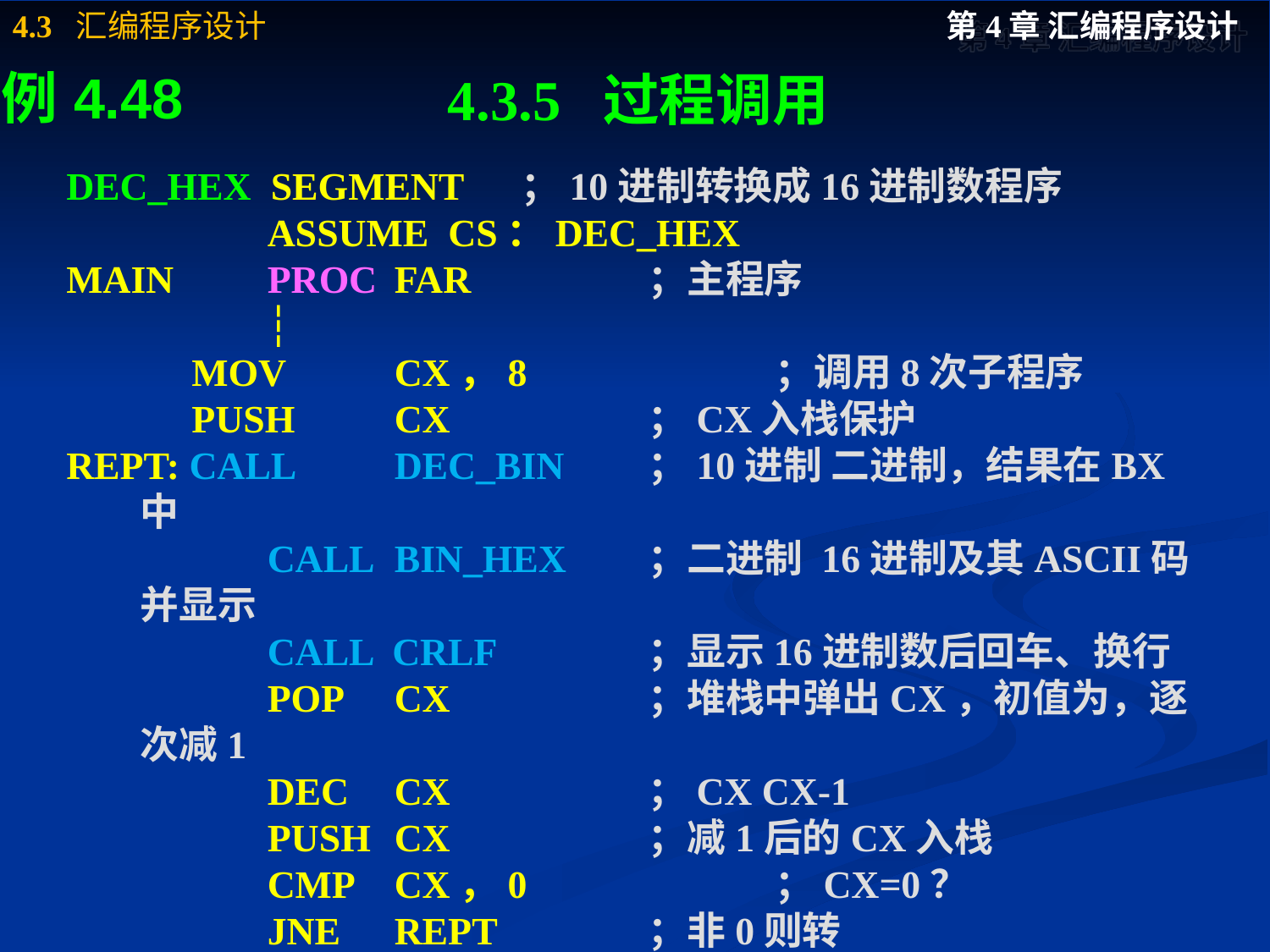

# 4.3.5  过程调用
例4.48
DEC_HEX  SEGMENT	；10进制转换成16进制数程序
		ASSUME  CS：DEC_HEX
MAIN	PROC	FAR		；主程序
		┆
　　　MOV	CX，8		；调用8次子程序
　　　PUSH	CX		；CX入栈保护
REPT: CALL	DEC_BIN	；10进制 二进制，结果在BX中
		CALL	BIN_HEX	；二进制 16进制及其ASCII码并显示
		CALL  CRLF		；显示16进制数后回车、换行
		POP	CX		；堆栈中弹出CX，初值为，逐次减1
		DEC	CX		；CX CX-1
		PUSH	CX		；减1后的CX入栈
		CMP	CX，0		；CX=0？
		JNE	REPT		；非0则转
		RET			；是0则退出
MAIN	ENDP			；主程序结束